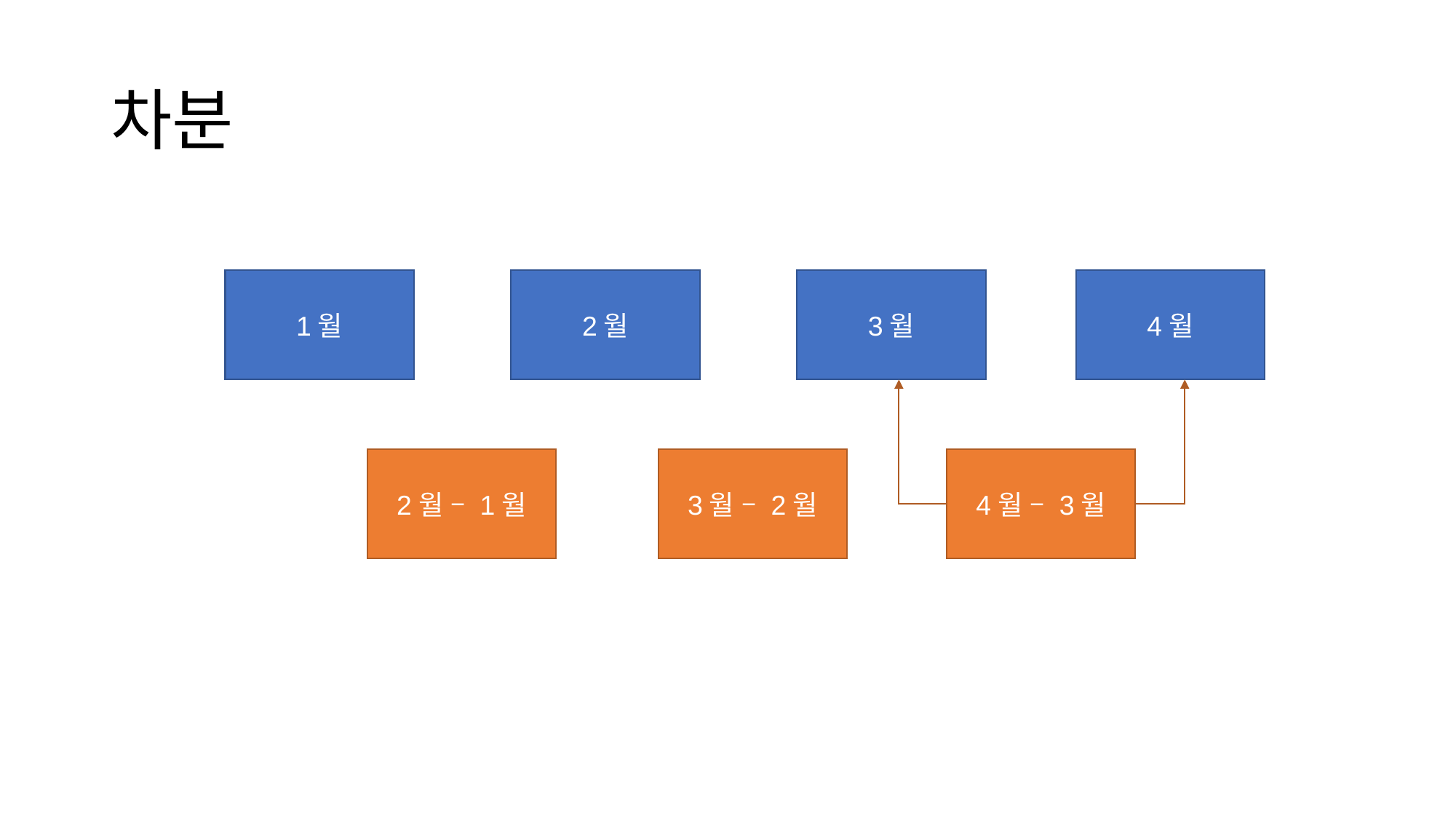

# 차분
1월
2월
3월
4월
2월 – 1월
3월 – 2월
4월 – 3월